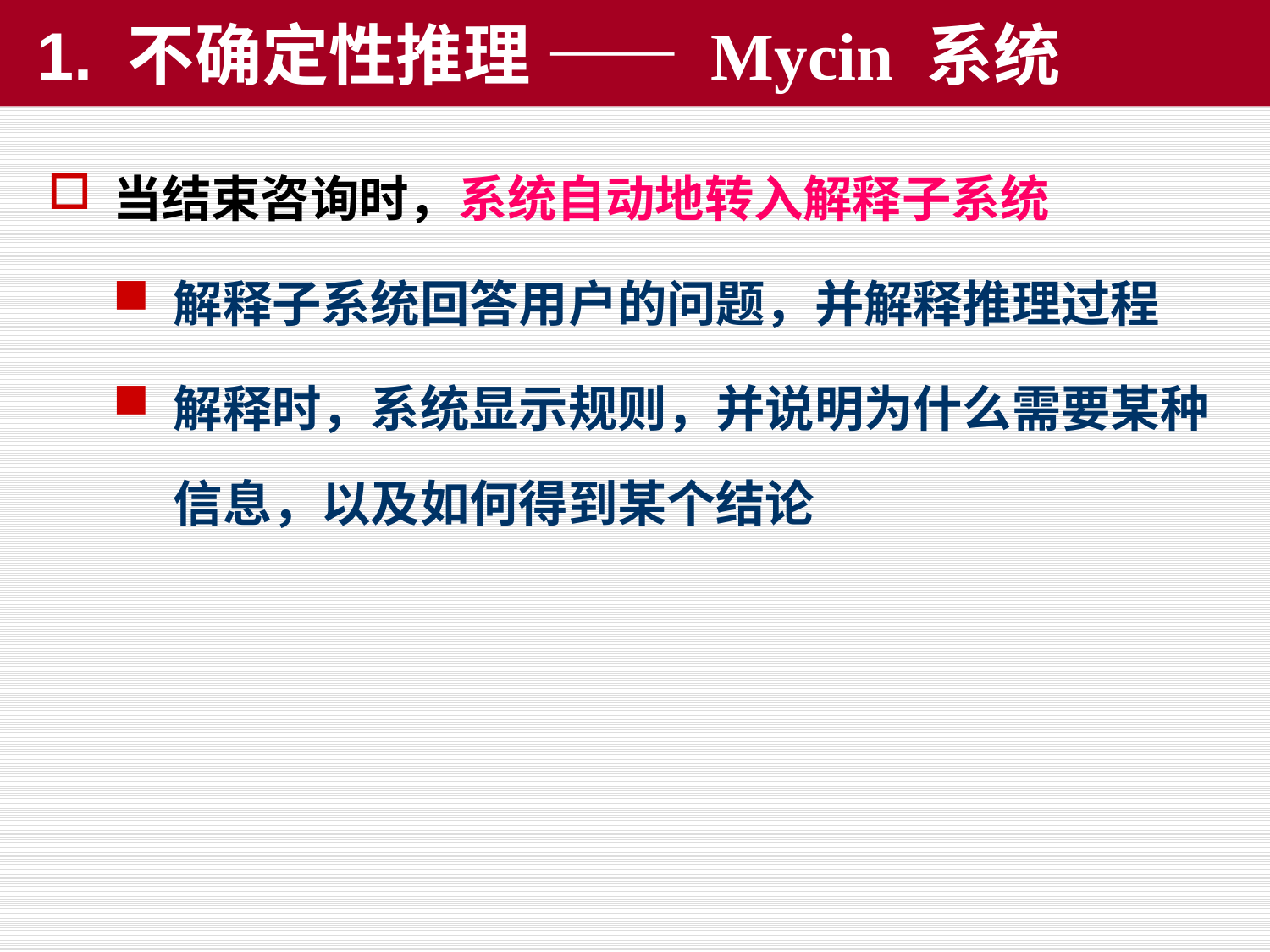

# 1. 不确定性推理 —— Mycin 系统
当结束咨询时，系统自动地转入解释子系统
解释子系统回答用户的问题，并解释推理过程
解释时，系统显示规则，并说明为什么需要某种信息，以及如何得到某个结论